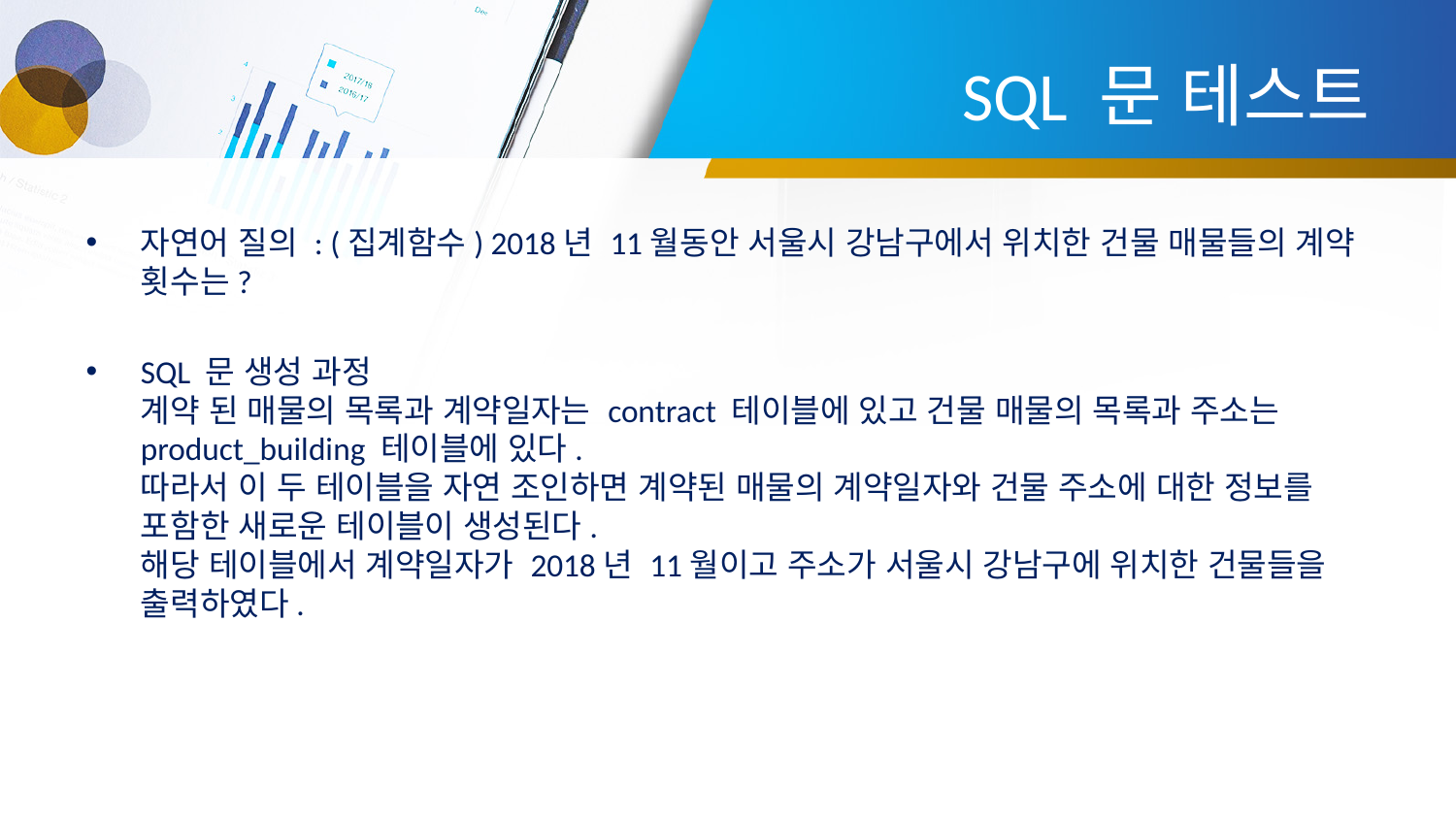

# SQL 문 테스트
자연어 질의 : (집계함수) 2018년 11월동안 서울시 강남구에서 위치한 건물 매물들의 계약 횟수는?

SQL 문 생성 과정
계약 된 매물의 목록과 계약일자는 contract 테이블에 있고 건물 매물의 목록과 주소는 product_building 테이블에 있다.
따라서 이 두 테이블을 자연 조인하면 계약된 매물의 계약일자와 건물 주소에 대한 정보를 포함한 새로운 테이블이 생성된다.
해당 테이블에서 계약일자가 2018년 11월이고 주소가 서울시 강남구에 위치한 건물들을 출력하였다.